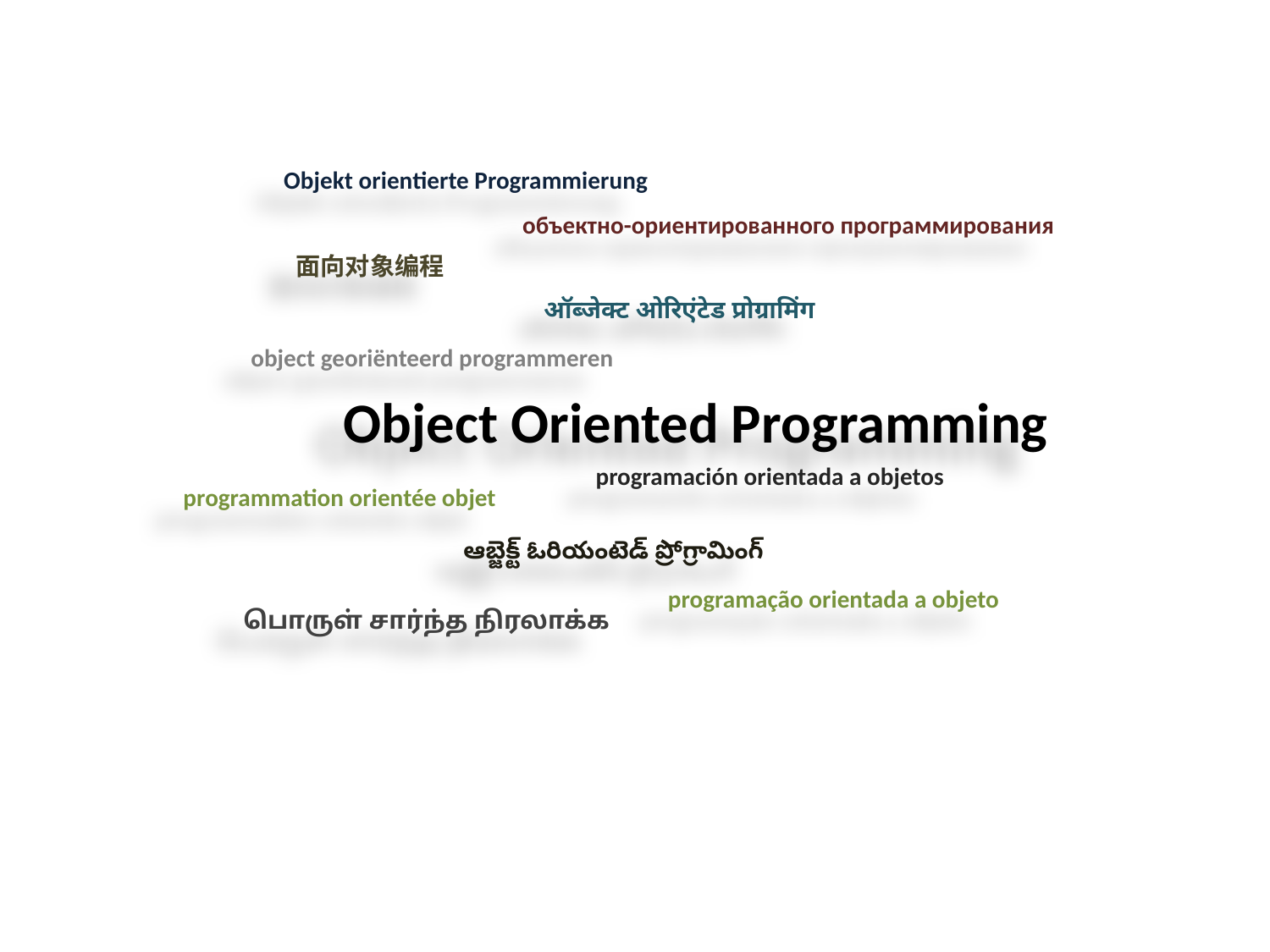

Objekt orientierte Programmierung
объектно-ориентированного программирования
面向对象编程
ऑब्जेक्ट ओरिएंटेड प्रोग्रामिंग
object georiënteerd programmeren
Object Oriented Programming
programación orientada a objetos
programmation orientée objet
ఆబ్జెక్ట్ ఓరియంటెడ్ ప్రోగ్రామింగ్
programação orientada a objeto
பொருள் சார்ந்த நிரலாக்க